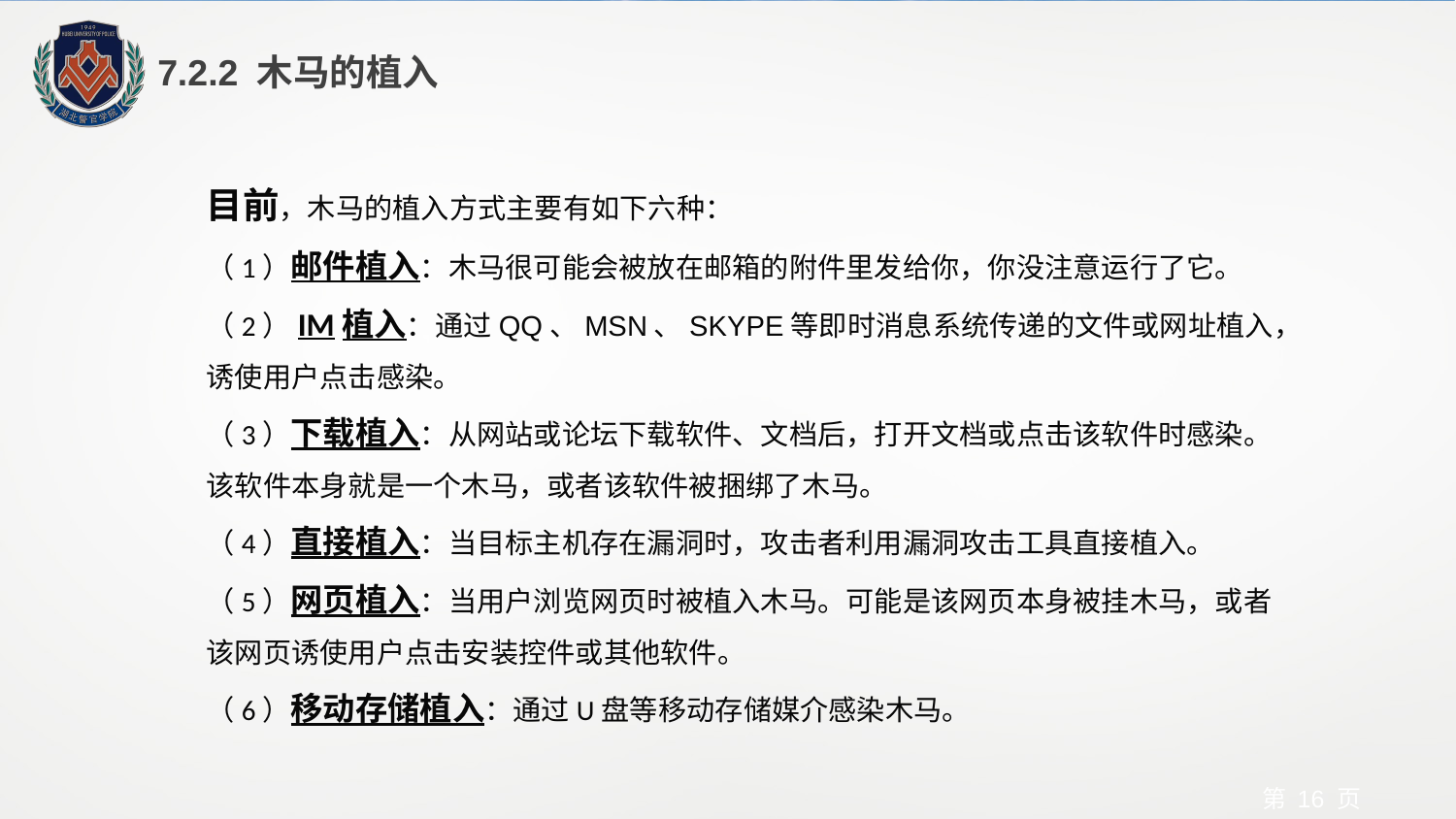

7.2.2 木马的植入
目前，木马的植入方式主要有如下六种：
（1）邮件植入：木马很可能会被放在邮箱的附件里发给你，你没注意运行了它。
（2）IM植入：通过QQ、MSN、SKYPE等即时消息系统传递的文件或网址植入，诱使用户点击感染。
（3）下载植入：从网站或论坛下载软件、文档后，打开文档或点击该软件时感染。该软件本身就是一个木马，或者该软件被捆绑了木马。
（4）直接植入：当目标主机存在漏洞时，攻击者利用漏洞攻击工具直接植入。
（5）网页植入：当用户浏览网页时被植入木马。可能是该网页本身被挂木马，或者该网页诱使用户点击安装控件或其他软件。
（6）移动存储植入：通过U盘等移动存储媒介感染木马。